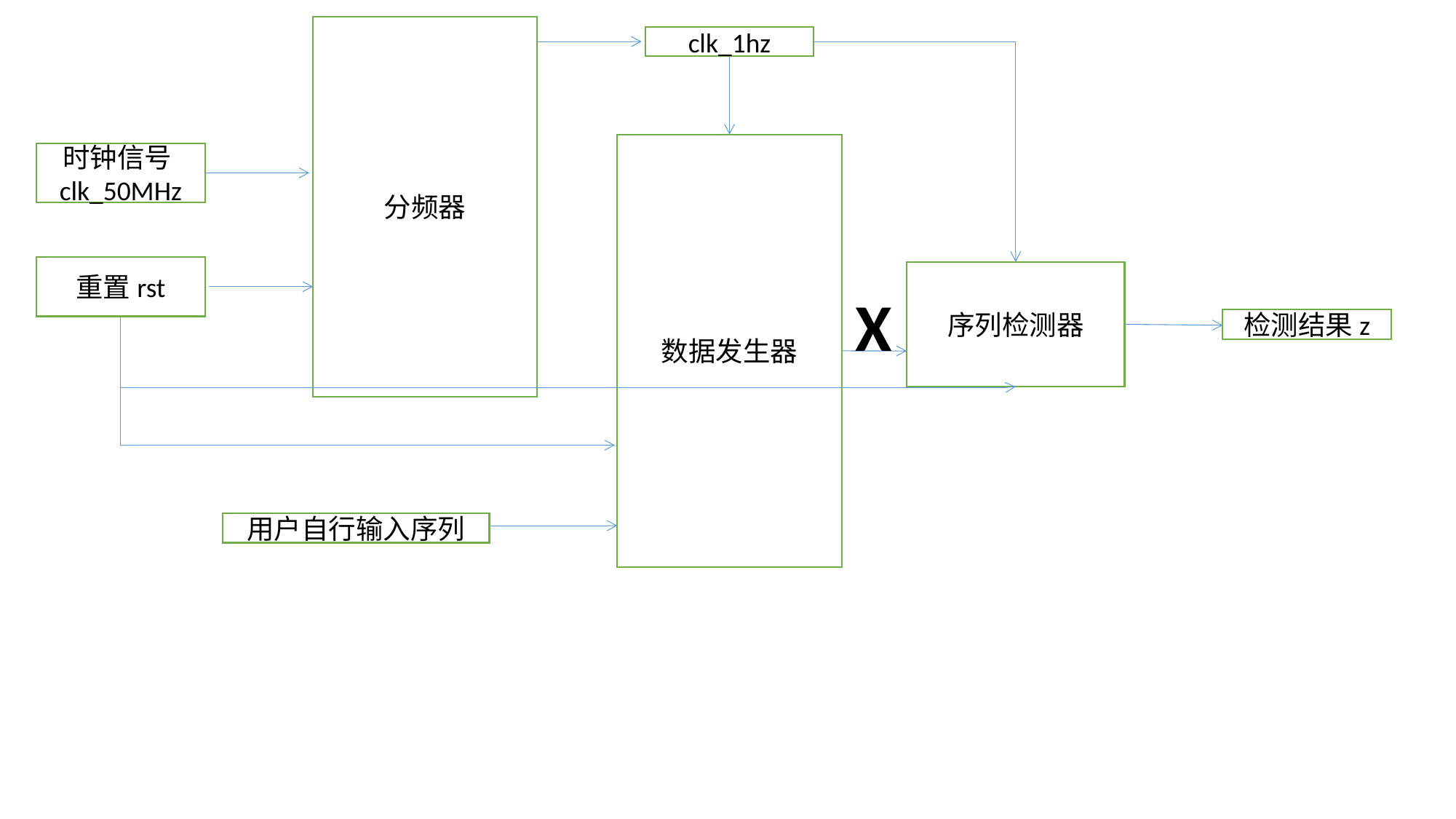

分频器
clk_1hz
数据发生器
时钟信号clk_50MHz
重置rst
序列检测器
X
检测结果z
用户自行输入序列